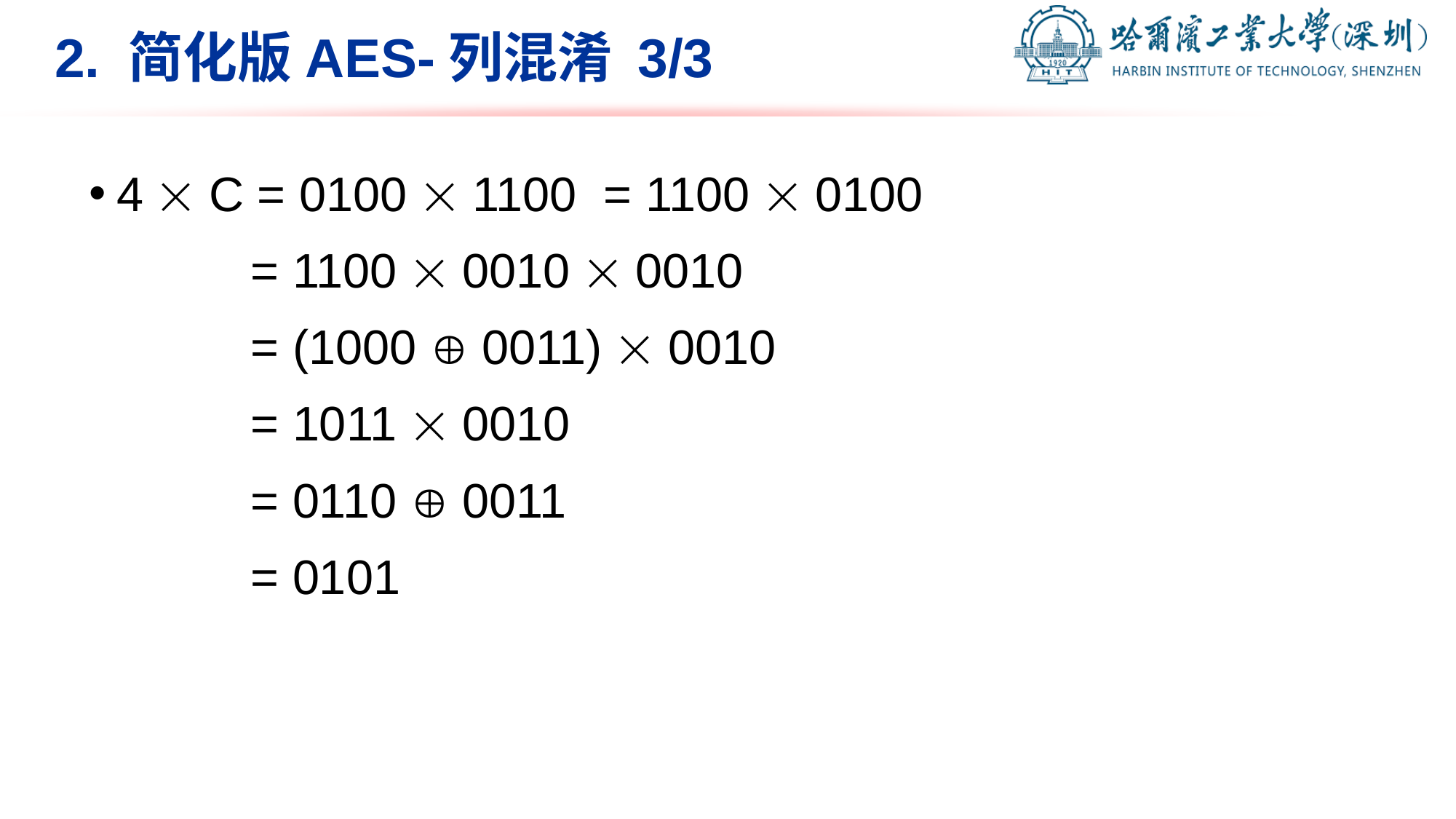

# 2. 简化版AES-列混淆 3/3
4 × C = 0100 × 1100  = 1100 × 0100
            = 1100 × 0010 × 0010
            = (1000 ⊕ 0011) × 0010
            = 1011 × 0010
            = 0110 ⊕ 0011
            = 0101

16